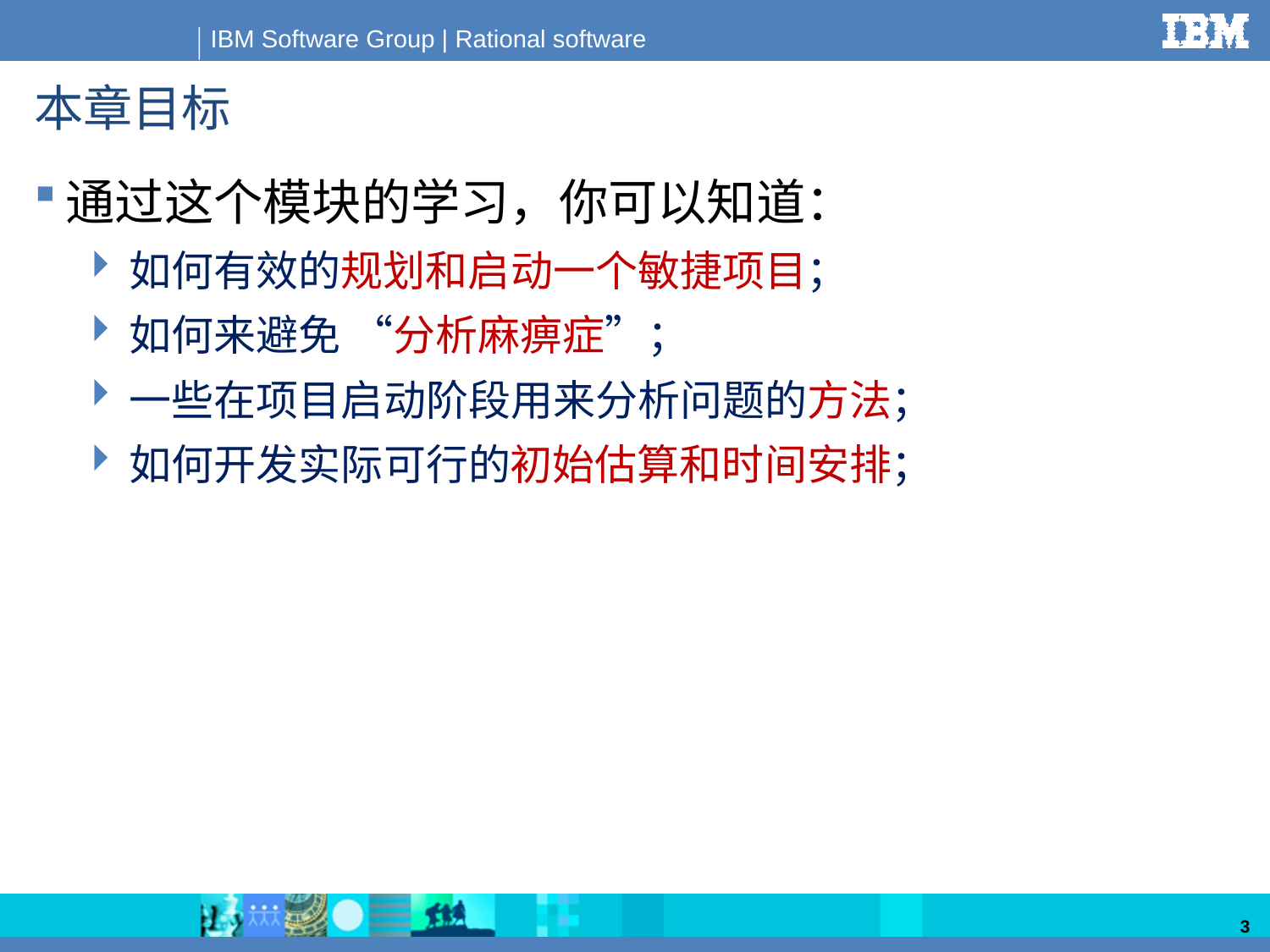

# 本章目标
通过这个模块的学习，你可以知道：
如何有效的规划和启动一个敏捷项目；
如何来避免 “分析麻痹症”；
一些在项目启动阶段用来分析问题的方法；
如何开发实际可行的初始估算和时间安排；
3